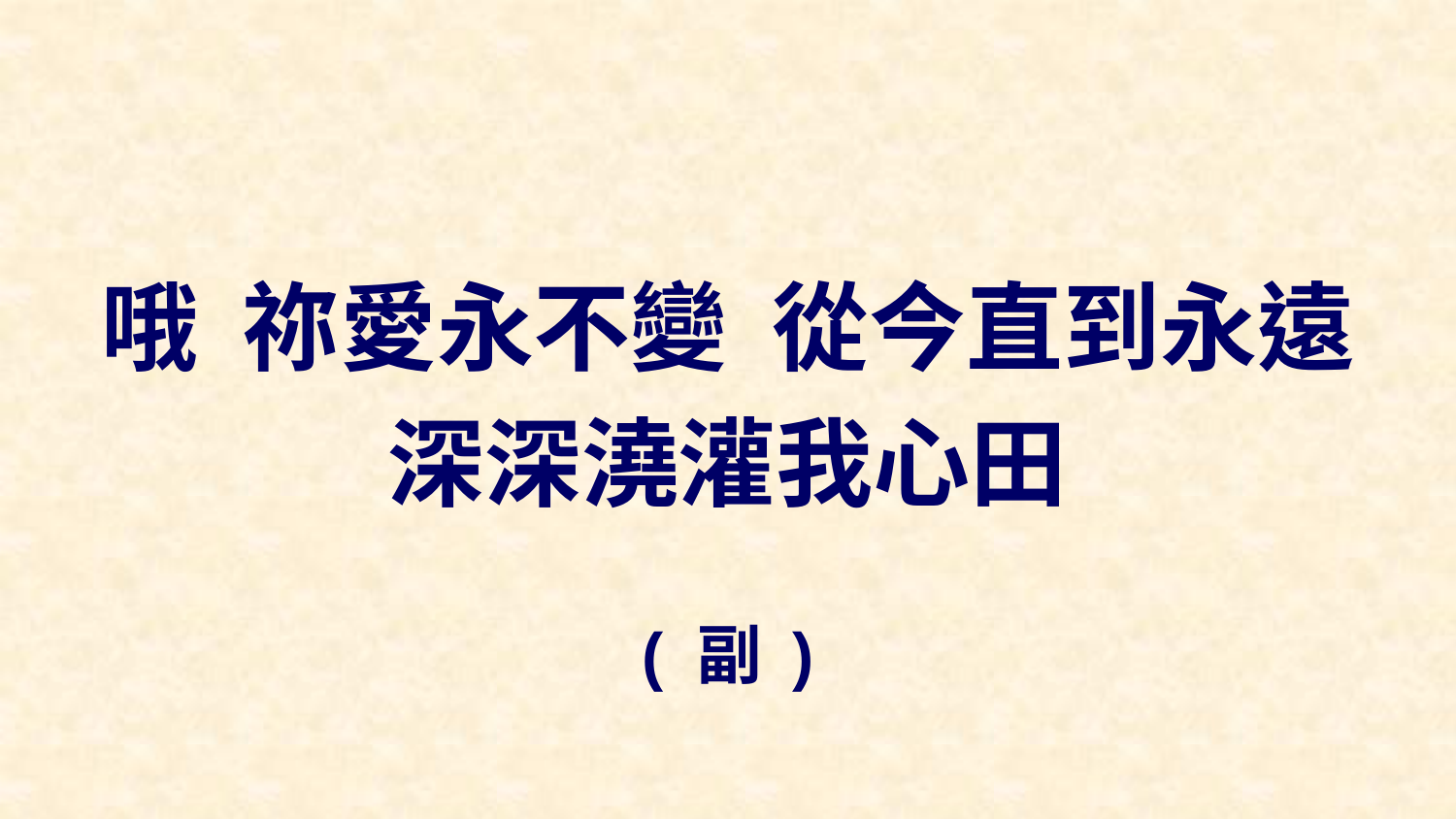

哦  祢愛永不變  從今直到永遠
深深澆灌我心田
( 副 )